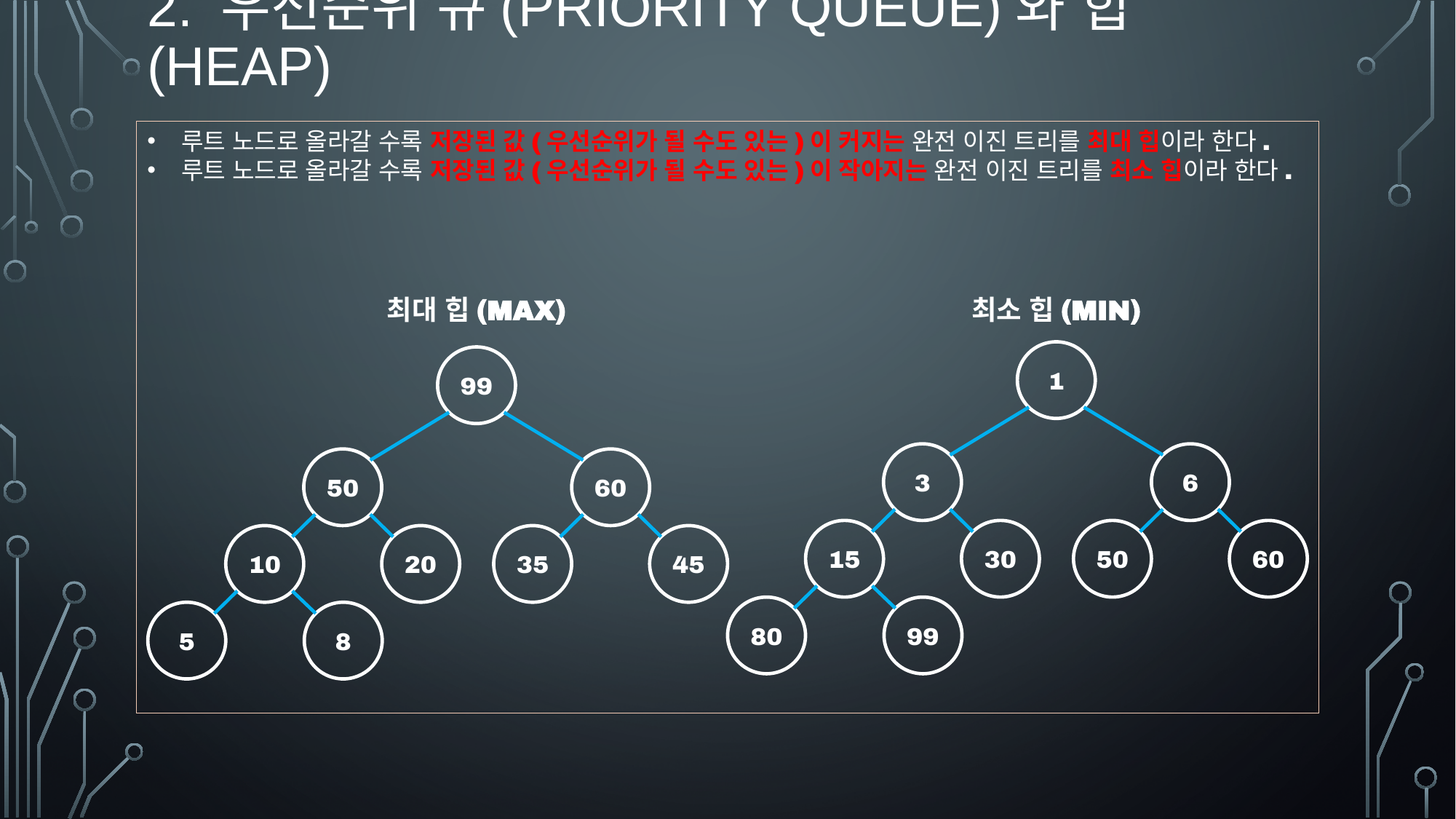

# 2. 우선순위 큐(priority queue)와 힙(heap)
루트 노드로 올라갈 수록 저장된 값(우선순위가 될 수도 있는)이 커지는 완전 이진 트리를 최대 힙이라 한다.
루트 노드로 올라갈 수록 저장된 값(우선순위가 될 수도 있는)이 작아지는 완전 이진 트리를 최소 힙이라 한다.

최대 힙(MAX)
99
50
60
10
20
35
45
5
8
최소 힙(MIN)
1
3
6
15
30
50
60
80
99